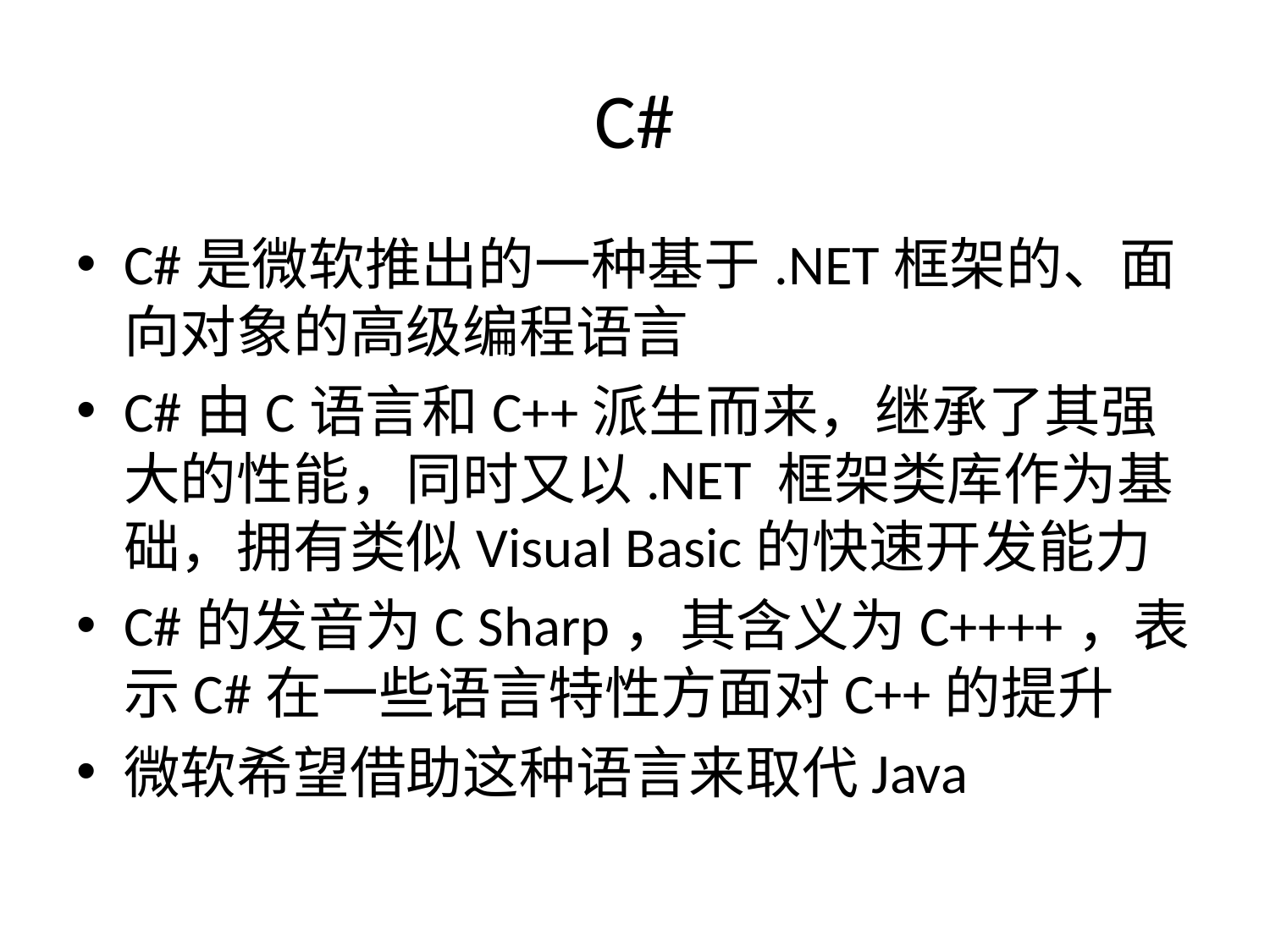

# C#
C#是微软推出的一种基于.NET框架的、面向对象的高级编程语言
C#由C语言和C++派生而来，继承了其强大的性能，同时又以.NET 框架类库作为基础，拥有类似Visual Basic的快速开发能力
C#的发音为C Sharp，其含义为C++++，表示C#在一些语言特性方面对C++的提升
微软希望借助这种语言来取代Java